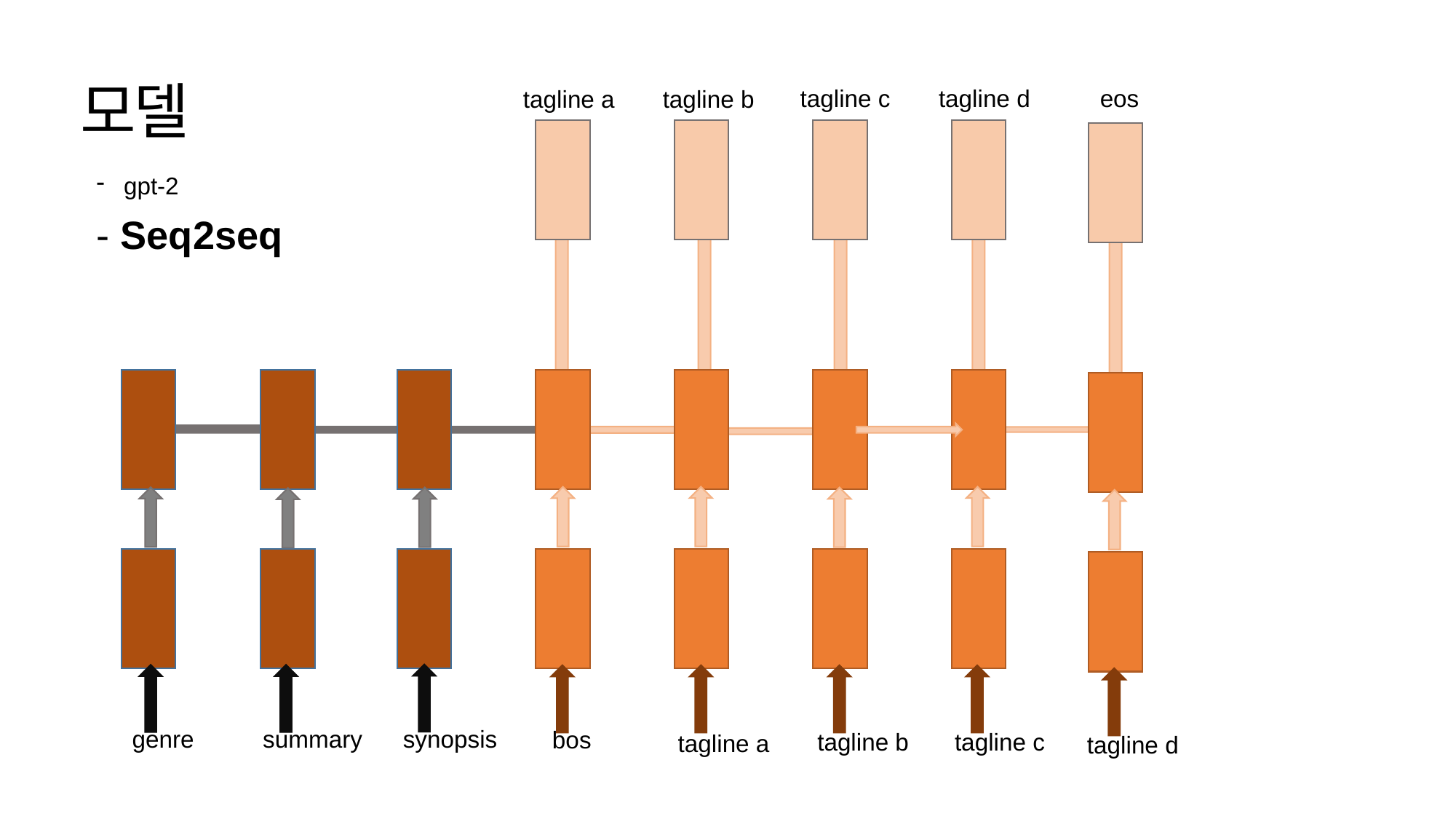

# 모델
tagline c
tagline d
eos
tagline b
tagline a

gpt-2
- Seq2seq

genre
synopsis
summary
bos
tagline c
tagline b
tagline a
tagline d